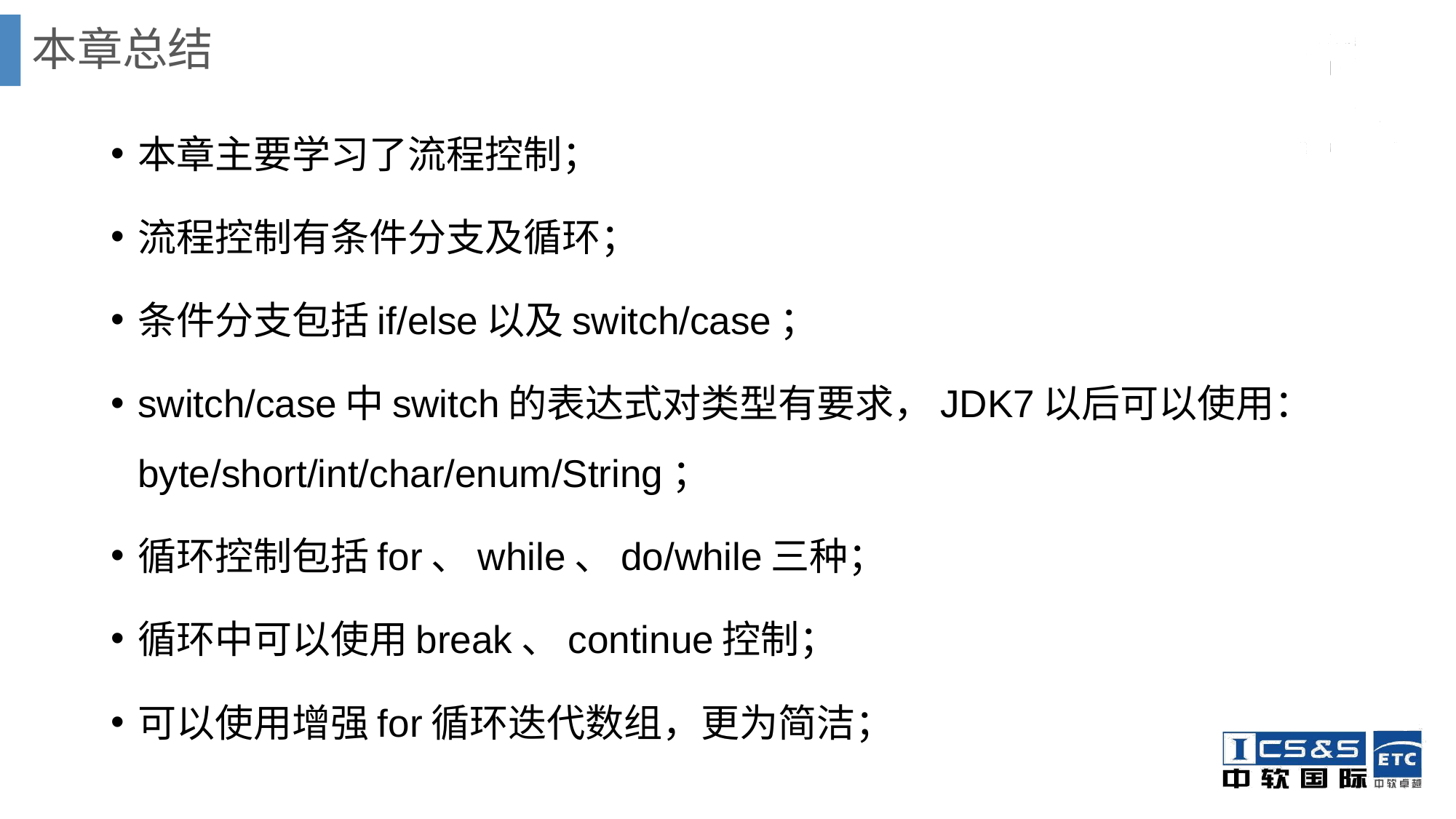

# 本章总结
本章主要学习了流程控制；
流程控制有条件分支及循环；
条件分支包括if/else以及switch/case；
switch/case中switch的表达式对类型有要求，JDK7以后可以使用：byte/short/int/char/enum/String；
循环控制包括for、while、do/while三种；
循环中可以使用break、continue控制；
可以使用增强for循环迭代数组，更为简洁；